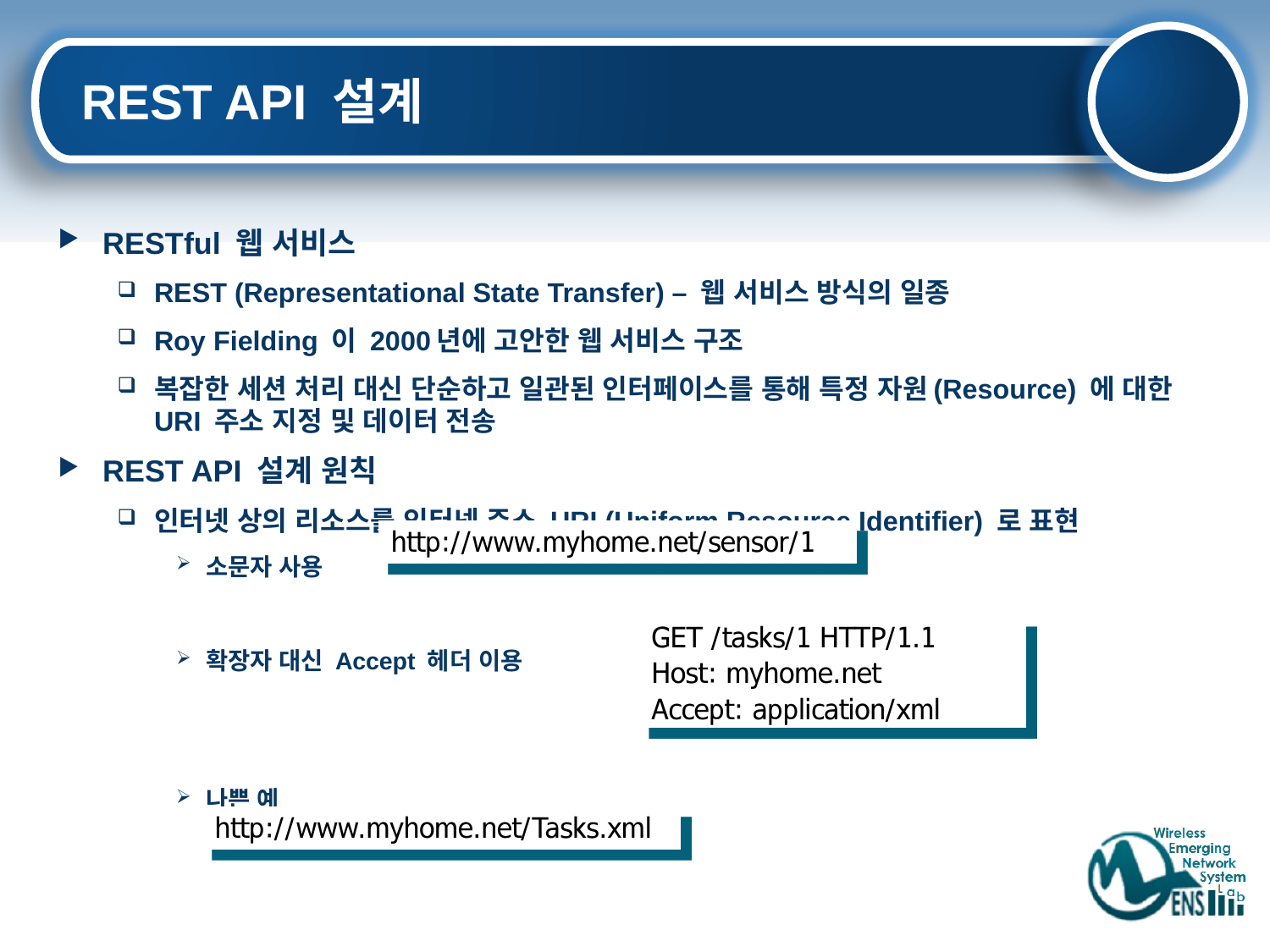

# REST API 설계
RESTful 웹 서비스
REST (Representational State Transfer) – 웹 서비스 방식의 일종
Roy Fielding 이 2000년에 고안한 웹 서비스 구조
복잡한 세션 처리 대신 단순하고 일관된 인터페이스를 통해 특정 자원(Resource) 에 대한 URI 주소 지정 및 데이터 전송
REST API 설계 원칙
인터넷 상의 리소스를 인터넷 주소 URI (Uniform Resource Identifier) 로 표현
소문자 사용

확장자 대신 Accept 헤더 이용

나쁜 예

http://www.myhome.net/sensor/1
GET /tasks/1 HTTP/1.1
Host: myhome.net
Accept: application/xml
http://www.myhome.net/Tasks.xml